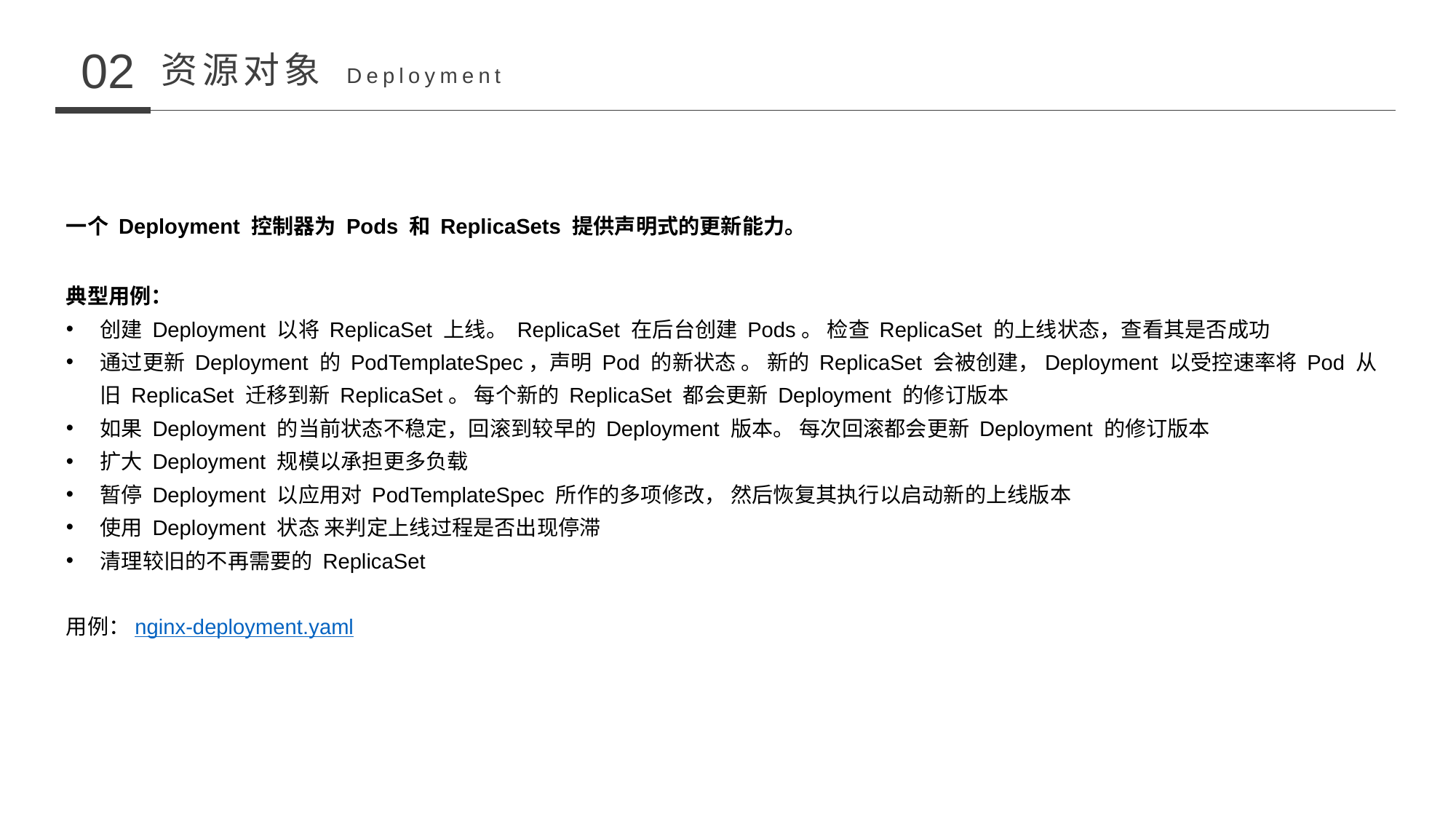

02
资源对象 Deployment
一个 Deployment 控制器为 Pods 和 ReplicaSets 提供声明式的更新能力。
典型用例：
创建 Deployment 以将 ReplicaSet 上线。 ReplicaSet 在后台创建 Pods。 检查 ReplicaSet 的上线状态，查看其是否成功
通过更新 Deployment 的 PodTemplateSpec，声明 Pod 的新状态 。 新的 ReplicaSet 会被创建，Deployment 以受控速率将 Pod 从旧 ReplicaSet 迁移到新 ReplicaSet。 每个新的 ReplicaSet 都会更新 Deployment 的修订版本
如果 Deployment 的当前状态不稳定，回滚到较早的 Deployment 版本。 每次回滚都会更新 Deployment 的修订版本
扩大 Deployment 规模以承担更多负载
暂停 Deployment 以应用对 PodTemplateSpec 所作的多项修改， 然后恢复其执行以启动新的上线版本
使用 Deployment 状态 来判定上线过程是否出现停滞
清理较旧的不再需要的 ReplicaSet

用例：nginx-deployment.yaml